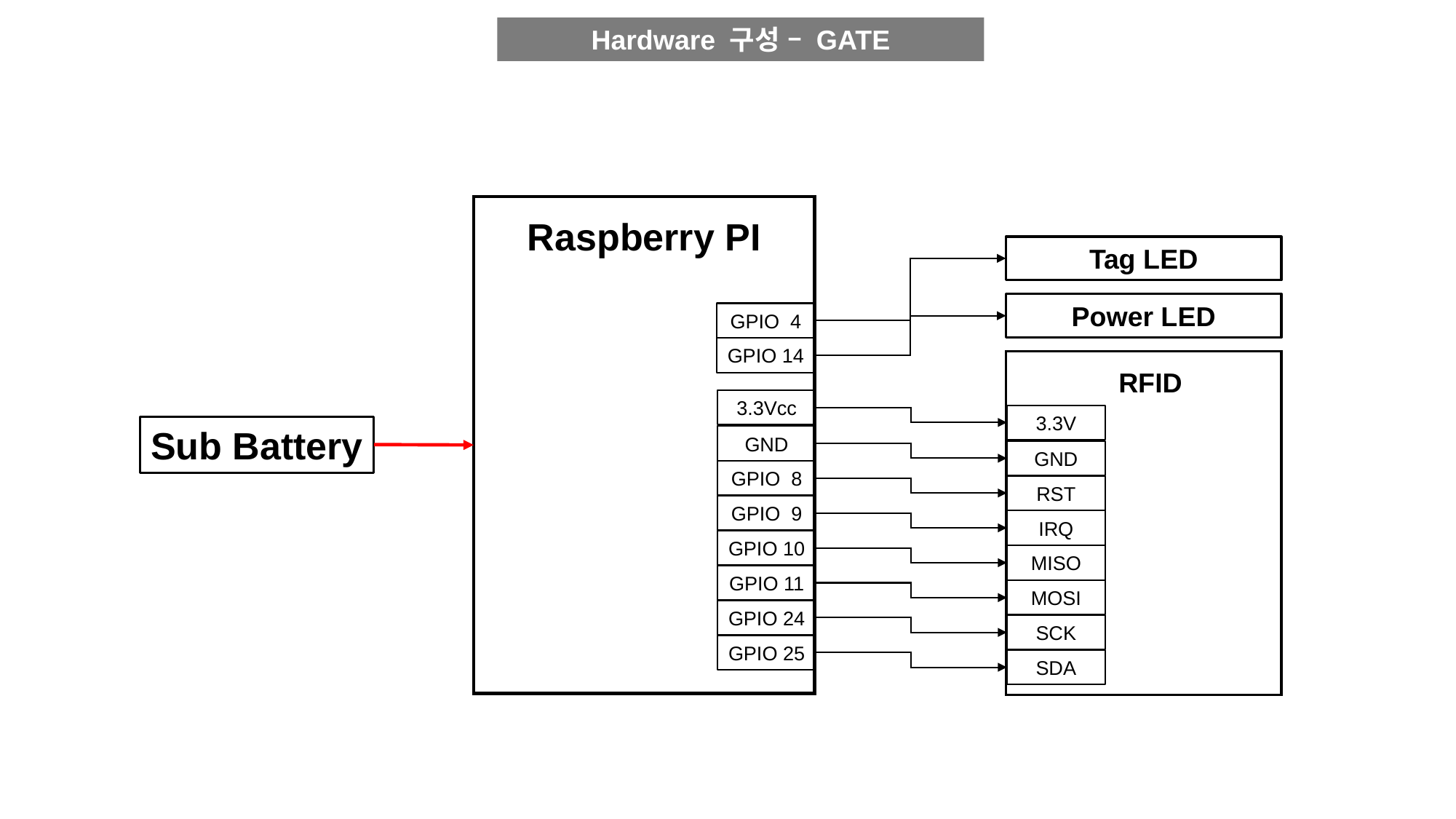

Hardware 구성 – GATE

Raspberry PI
Tag LED
Power LED
GPIO  4
GPIO 14

RFID
3.3V
GND
RST
IRQ
MISO
MOSI
SCK
SDA
3.3Vcc
Sub Battery
GND
GPIO  8
GPIO  9
GPIO 10
GPIO 11
GPIO 24
GPIO 25